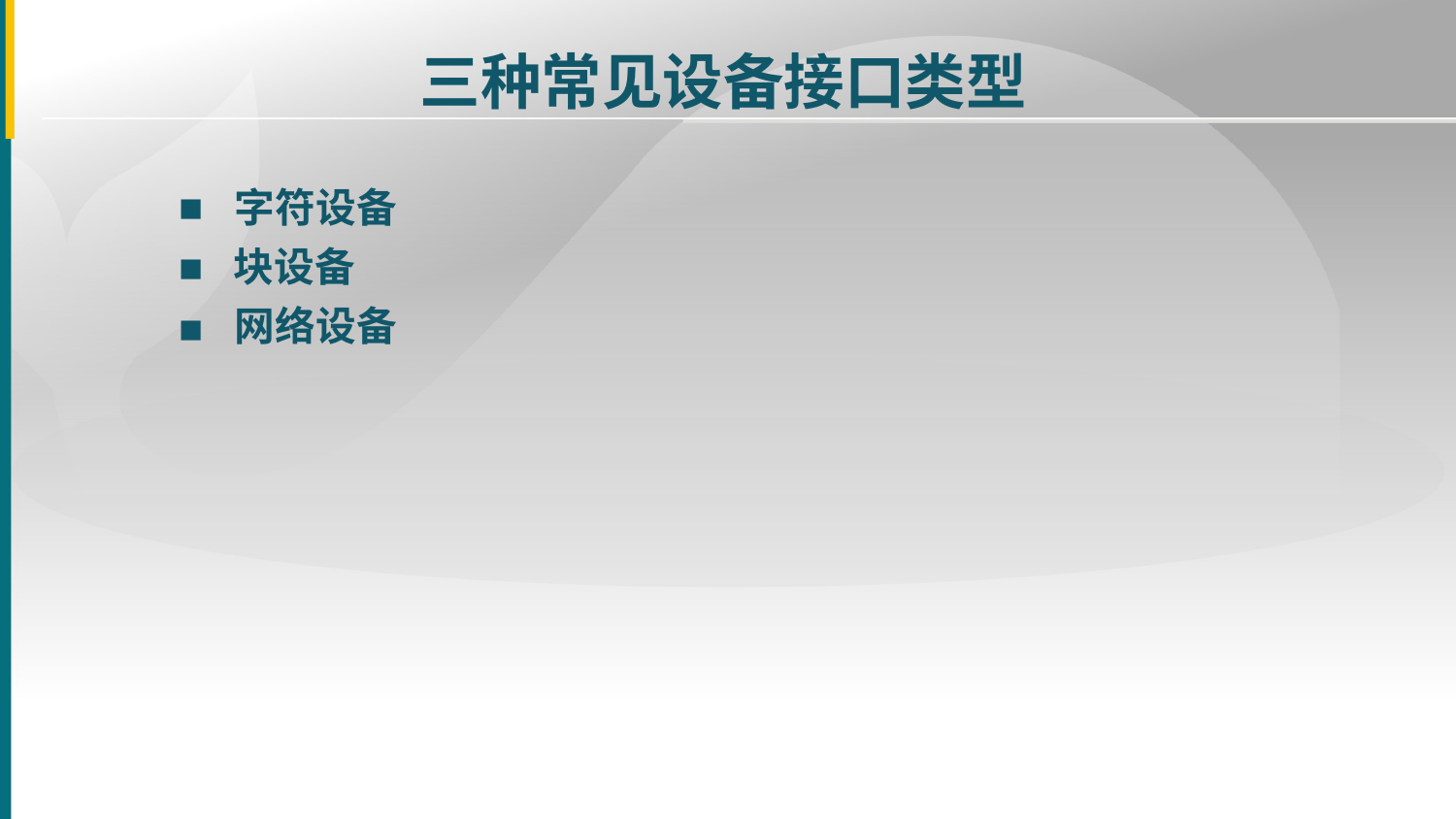

三种常见设备接口类型
■
字符设备
■
块设备
■
网络设备